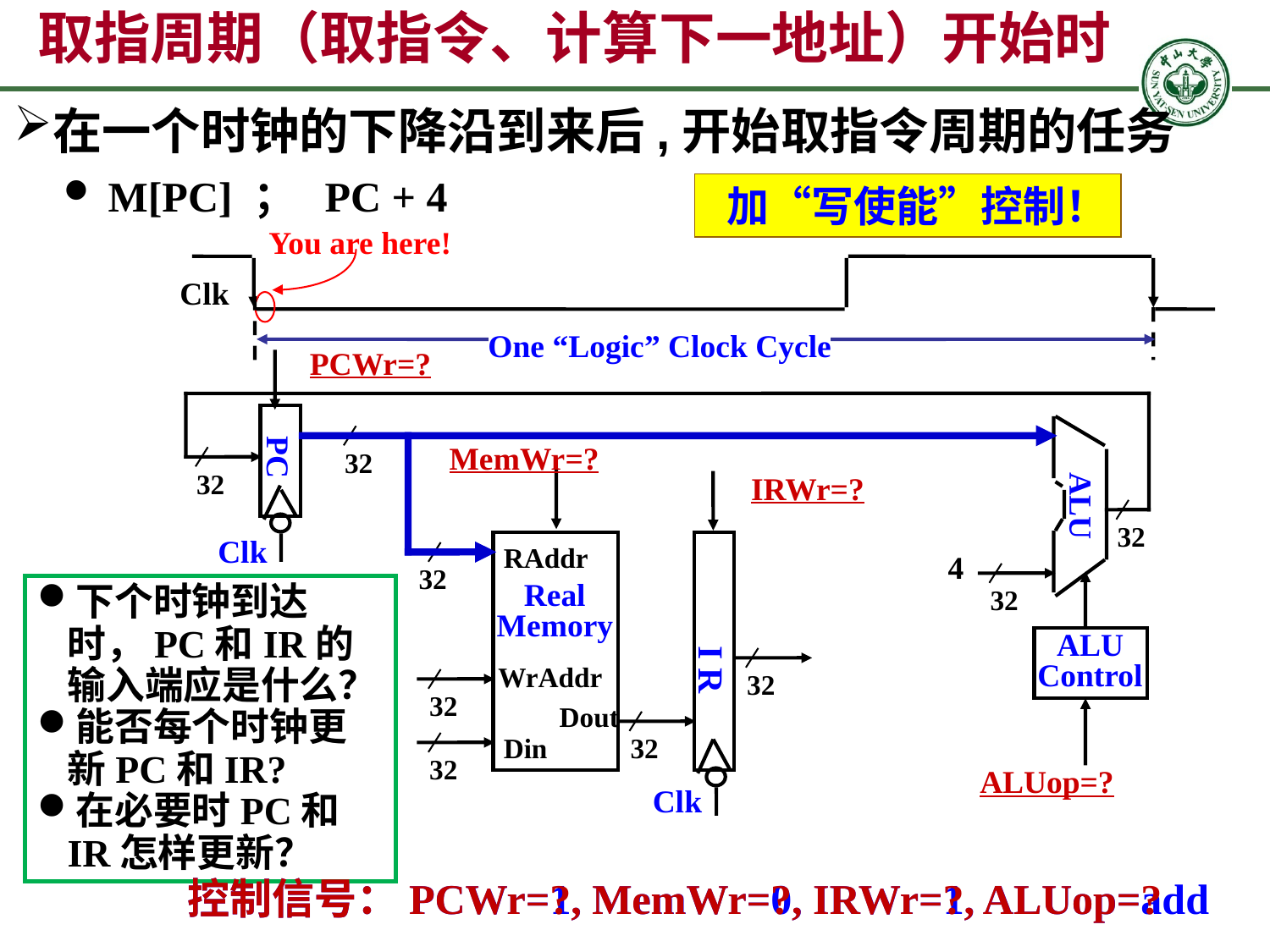

# 取指周期（取指令、计算下一地址）开始时
在一个时钟的下降沿到来后,开始取指令周期的任务
 M[PC] ；  PC + 4
 加“写使能”控制！
You are here!

Clk

One “Logic” Clock Cycle

PCWr=?

IRWr=?

ALU

PC
MemWr=?

32

32

32

Clk

RAddr
4

32

32

下个时钟到达时，PC和IR的输入端应是什么？
能否每个时钟更新PC和IR?
在必要时PC和IR怎样更新？
Real
Memory
ALU
Control

I R

32
WrAddr

32
Dout

Din
32

32
ALUop=?

Clk

控制信号：PCWr=1, MemWr=0, IRWr=1, ALUop=add
控制信号：PCWr=?, MemWr=?, IRWr=?, ALUop=?